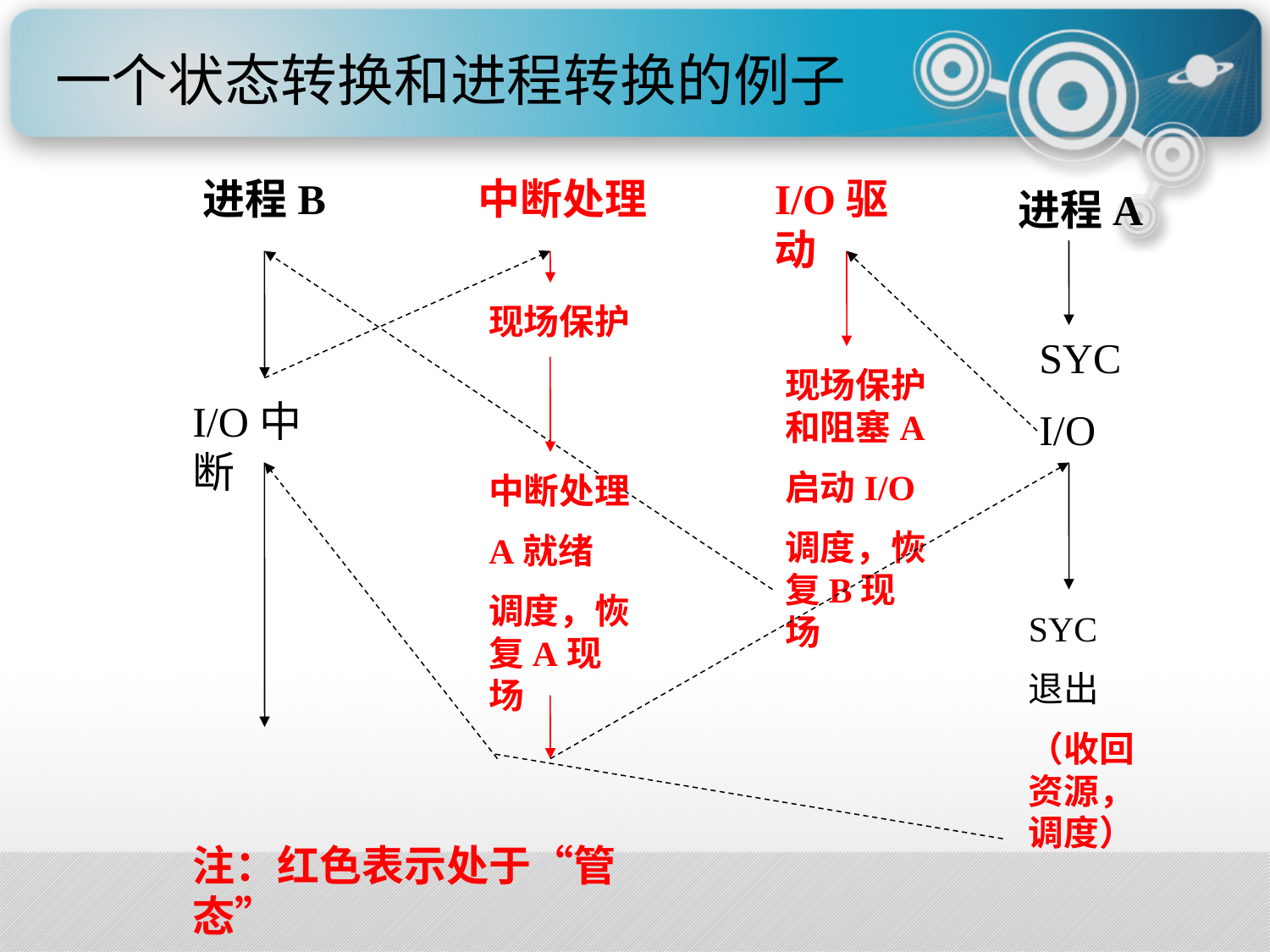

一个状态转换和进程转换的例子
进程B
中断处理
I/O驱动
进程A

现场保护
SYC
I/O

现场保护和阻塞A
启动I/O
调度，恢复B现场

I/O中断

中断处理
A就绪
调度，恢复A现场

SYC
退出
（收回资源，调度）

注：红色表示处于“管态”